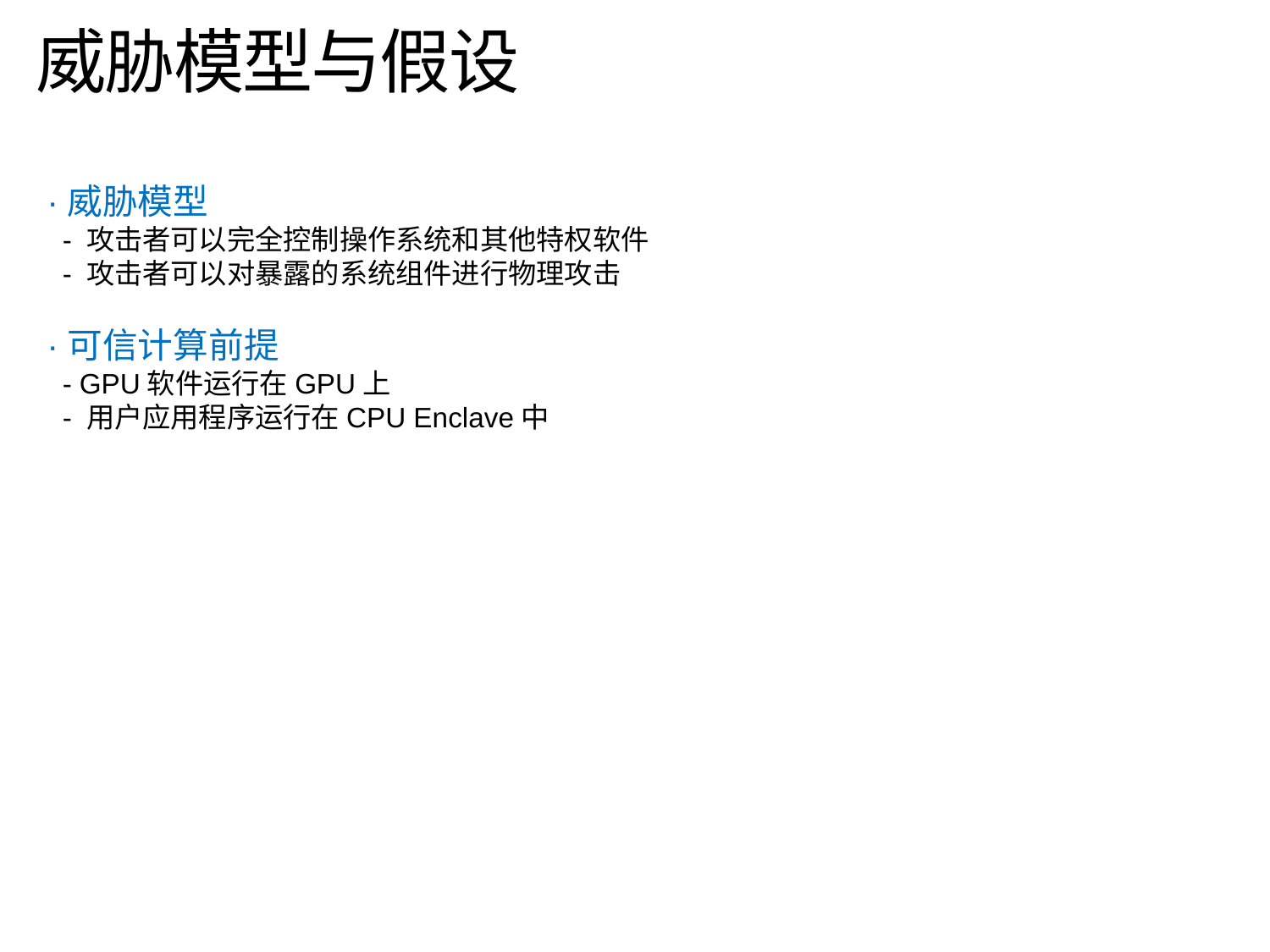

威胁模型与假设
·威胁模型
  - 攻击者可以完全控制操作系统和其他特权软件
  - 攻击者可以对暴露的系统组件进行物理攻击

·可信计算前提
  - GPU软件运行在GPU上
  - 用户应用程序运行在CPU Enclave中